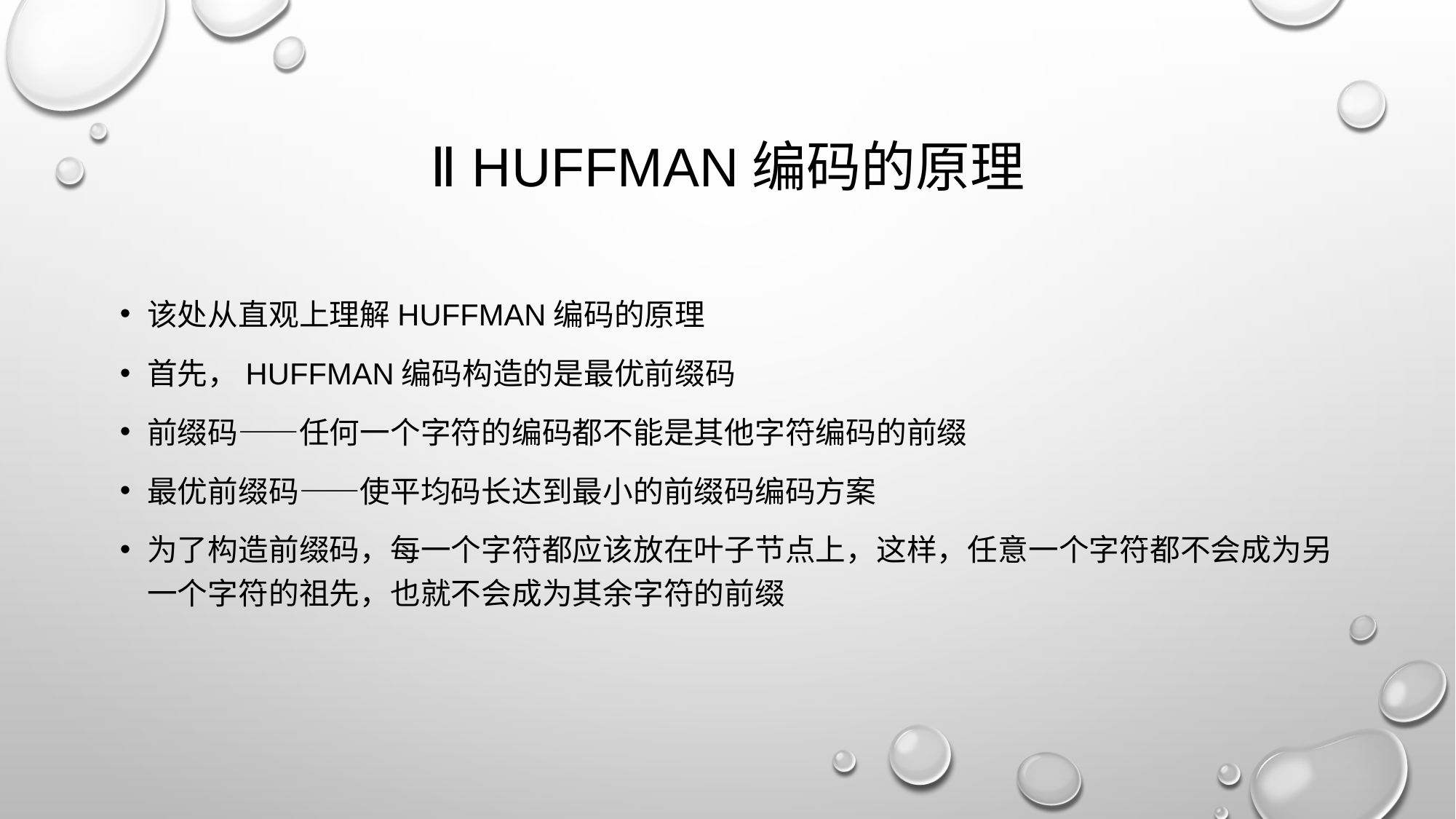

# Ⅱ HUFFMAN编码的原理
该处从直观上理解Huffman编码的原理
首先，HUFFMAN编码构造的是最优前缀码
前缀码——任何一个字符的编码都不能是其他字符编码的前缀
最优前缀码——使平均码长达到最小的前缀码编码方案
为了构造前缀码，每一个字符都应该放在叶子节点上，这样，任意一个字符都不会成为另一个字符的祖先，也就不会成为其余字符的前缀